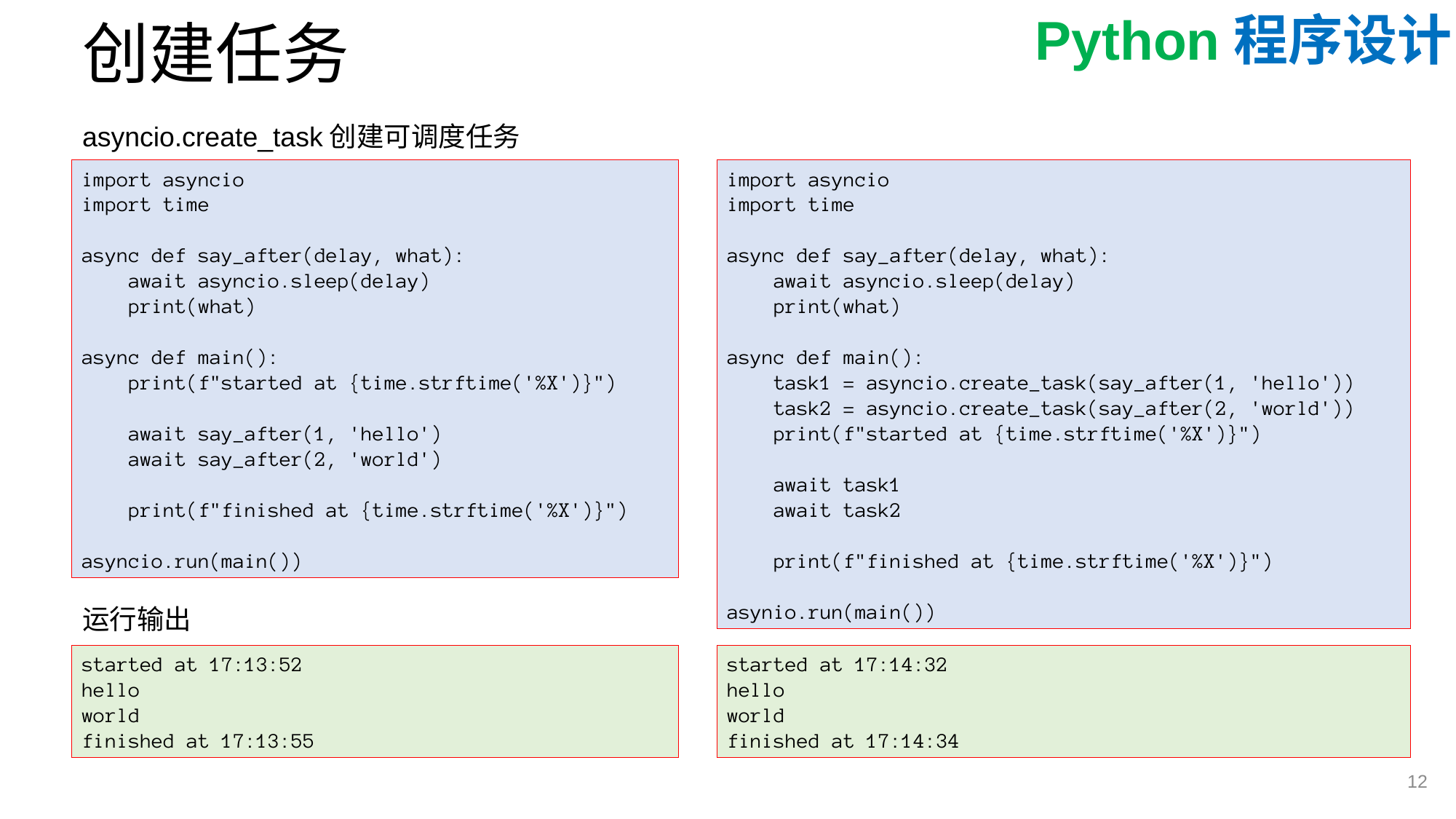

# 创建任务
asyncio.create_task创建可调度任务
import asyncio
import time

async def say_after(delay, what):
    await asyncio.sleep(delay)
    print(what)

async def main():
    print(f"started at {time.strftime('%X')}")

    await say_after(1, 'hello')
    await say_after(2, 'world')

    print(f"finished at {time.strftime('%X')}")

asyncio.run(main())
import asyncio
import time

async def say_after(delay, what):
    await asyncio.sleep(delay)
    print(what)

async def main():
    task1 = asyncio.create_task(say_after(1, 'hello'))
    task2 = asyncio.create_task(say_after(2, 'world'))
    print(f"started at {time.strftime('%X')}")

    await task1
    await task2

    print(f"finished at {time.strftime('%X')}")

asynio.run(main())
运行输出
started at 17:13:52
hello
world
finished at 17:13:55
started at 17:14:32
hello
world
finished at 17:14:34
12